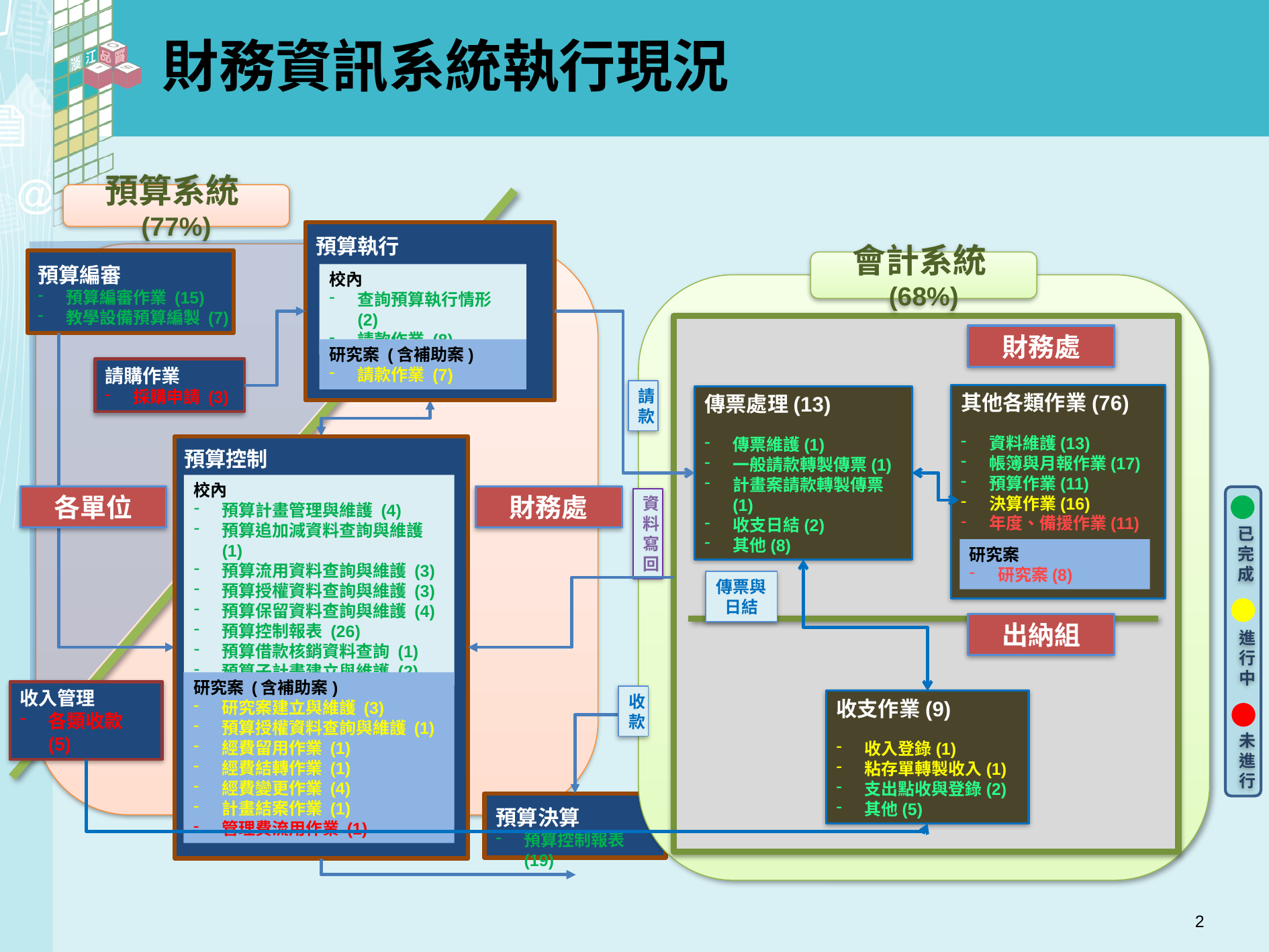

財務資訊系統執行現況
預算系統(77%)

預算執行
校內
查詢預算執行情形 (2)
請款作業 (8)
研究案 (含補助案)
請款作業 (7)

預算編審
預算編審作業 (15)
教學設備預算編製 (7)
會計系統(68%)

財務處
請款
其他各類作業(76)

資料維護(13)
帳簿與月報作業(17)
預算作業(11)
決算作業(16)
年度、備援作業(11)

傳票處理(13)

傳票維護(1)
一般請款轉製傳票(1)
計畫案請款轉製傳票(1)
收支日結(2)
其他(8)
資料寫回
傳票與日結
出納組
收款
收支作業(9)

收入登錄(1)
粘存單轉製收入(1)
支出點收與登錄(2)
其他(5)
請購作業
採購申請 (3)

預算控制
校內
預算計畫管理與維護 (4)
預算追加減資料查詢與維護 (1)
預算流用資料查詢與維護 (3)
預算授權資料查詢與維護 (3)
預算保留資料查詢與維護 (4)
預算控制報表 (26)
預算借款核銷資料查詢 (1)
預算子計畫建立與維護 (2)
研究案 (含補助案)
研究案建立與維護 (3)
預算授權資料查詢與維護 (1)
經費留用作業 (1)
經費結轉作業 (1)
經費變更作業 (4)
計畫結案作業 (1)
管理費流用作業 (1)
各單位
財務處

已完成

進行中

未進行
研究案
研究案(8)
收入管理
各類收款 (5)

預算決算
預算控制報表 (19)
2